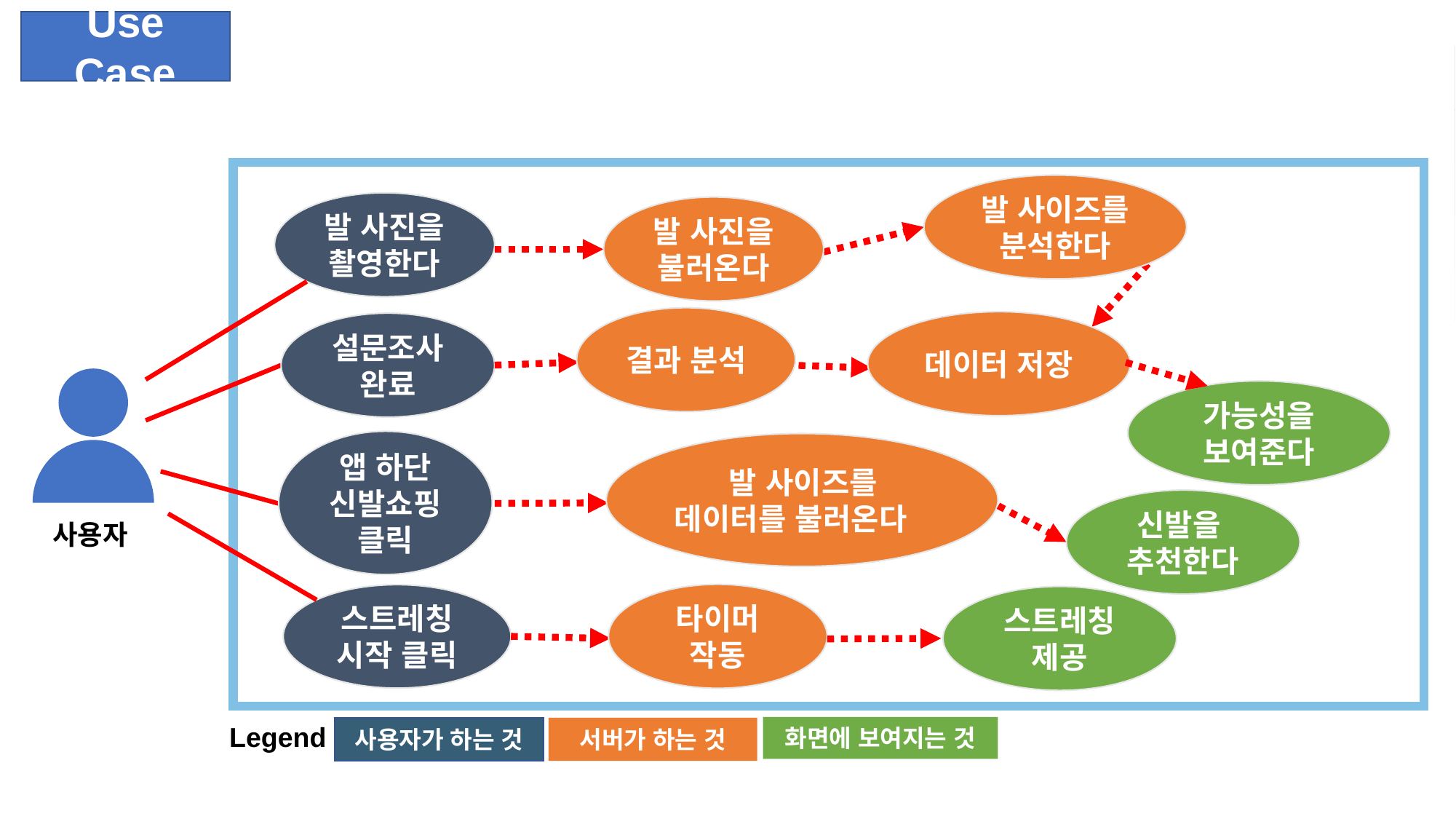

Use Case

발 사이즈를
분석한다
발 사진을 촬영한다
발 사진을 불러온다
결과 분석
데이터 저장
설문조사
완료

가능성을
보여준다
앱 하단
신발쇼핑
클릭
발 사이즈를
데이터를 불러온다
신발을
추천한다
사용자
타이머
작동
스트레칭
시작 클릭
스트레칭
제공
Legend
화면에 보여지는 것
서버가 하는 것
사용자가 하는 것